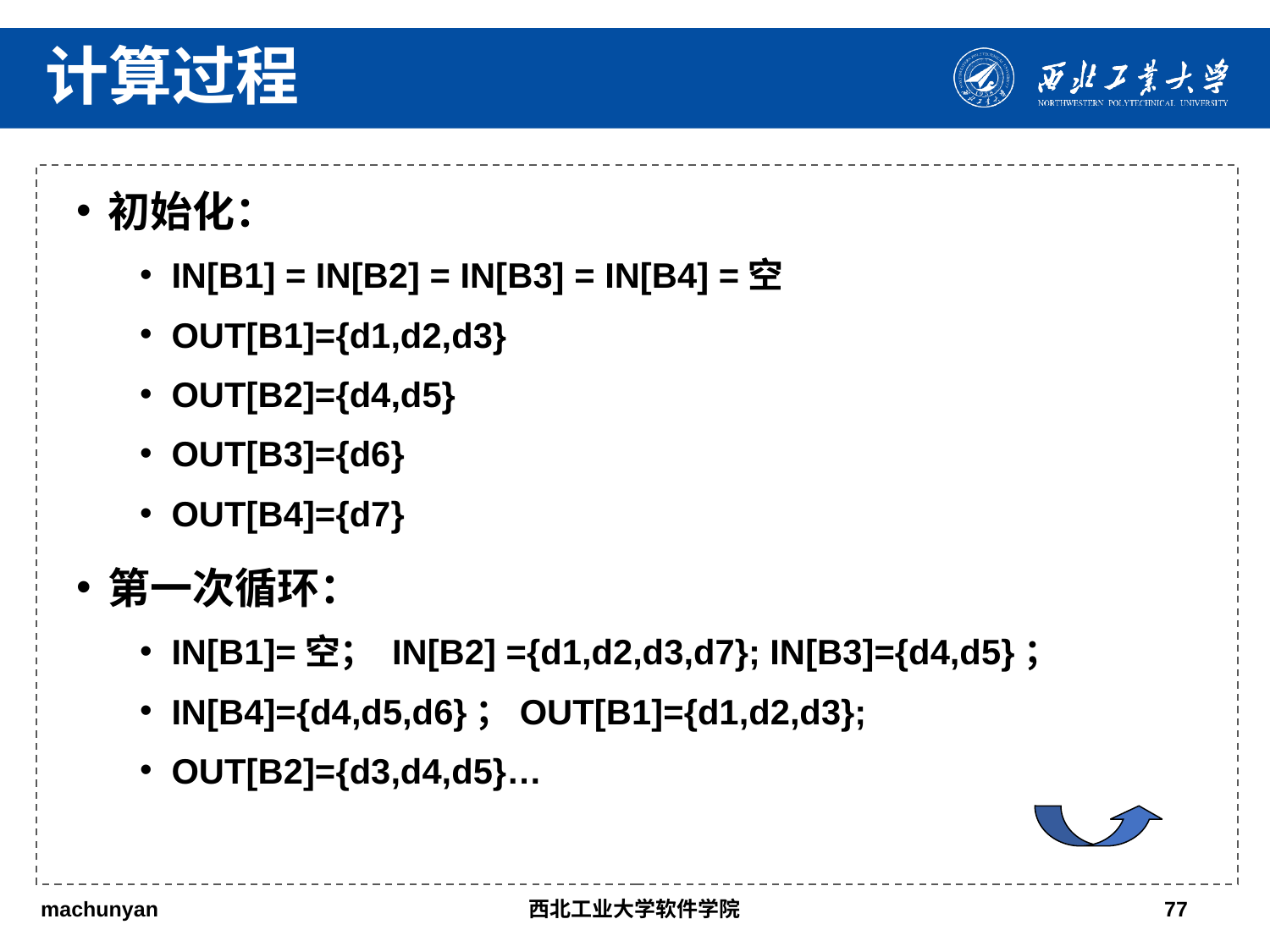

计算过程
初始化：
IN[B1] = IN[B2] = IN[B3] = IN[B4] =空
OUT[B1]={d1,d2,d3}
OUT[B2]={d4,d5}
OUT[B3]={d6}
OUT[B4]={d7}
第一次循环：
IN[B1]=空； IN[B2] ={d1,d2,d3,d7}; IN[B3]={d4,d5}；
IN[B4]={d4,d5,d6}；OUT[B1]={d1,d2,d3};
OUT[B2]={d3,d4,d5}…